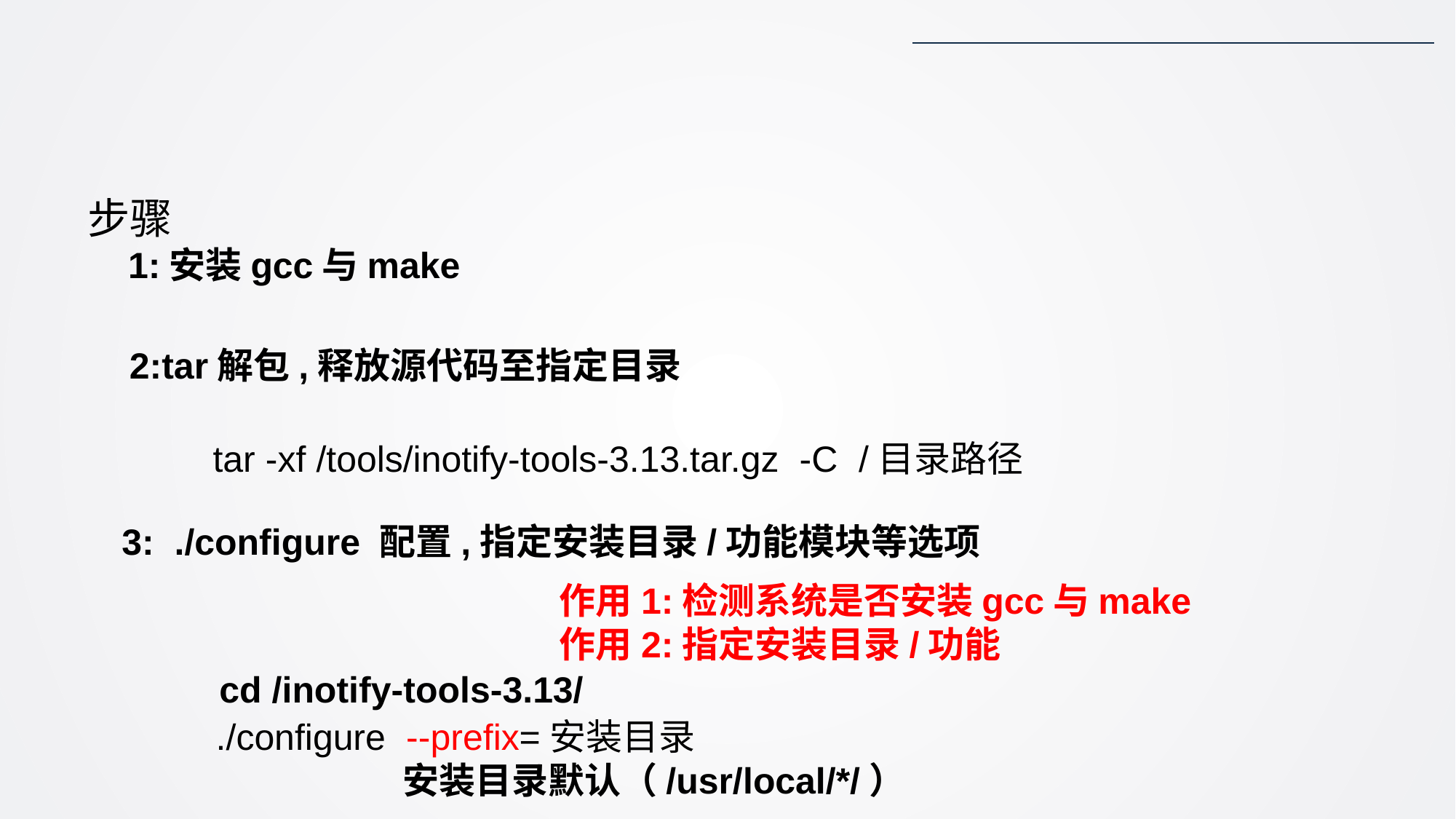

步骤
    1:安装gcc与make
    2:tar解包,释放源代码至指定目录
tar -xf /tools/inotify-tools-3.13.tar.gz  -C  /目录路径
      3:  ./configure 配置,指定安装目录/功能模块等选项
作用1:检测系统是否安装gcc与make
作用2:指定安装目录/功能
cd /inotify-tools-3.13/
 ./configure  --prefix=安装目录
                       安装目录默认（/usr/local/*/）